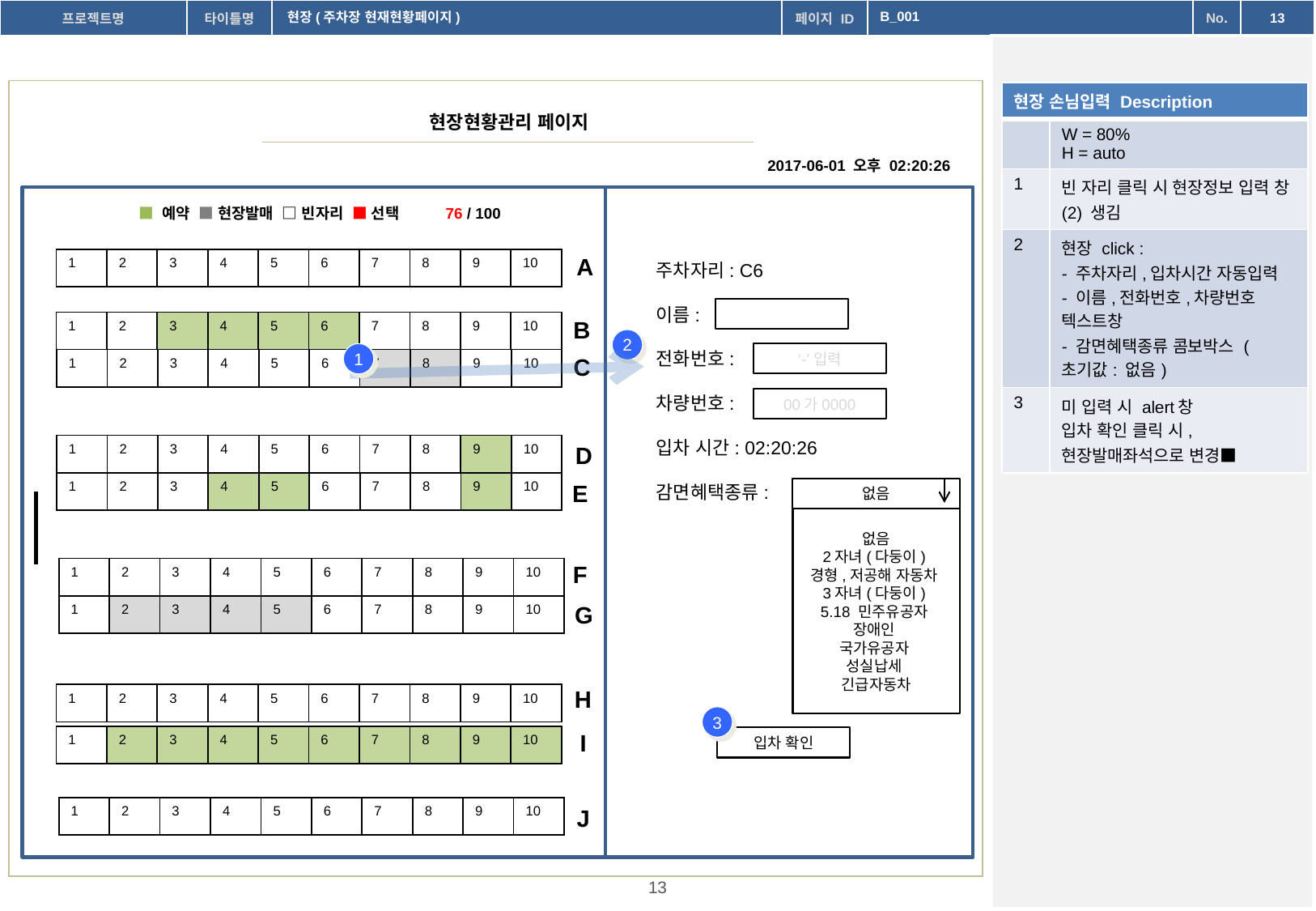

현장(주차장 현재현황페이지)

B_001

| 현장 손님입력 Description |  |
| --- | --- |
|  | W = 80% H = auto |
| 1 | 빈 자리 클릭 시 현장정보 입력 창(2) 생김 |
| 2 | 현장 click : - 주차자리,입차시간 자동입력 - 이름,전화번호,차량번호 텍스트창 - 감면혜택종류 콤보박스 (초기값: 없음) |
| 3 | 미 입력 시 alert창 입차 확인 클릭 시, 현장발매좌석으로 변경■ |
현장현황관리 페이지
2017-06-01 오후 02:20:26

■ 예약  ■ 현장발매  □ 빈자리  ■ 선택          76 / 100
A
| 1 | 2 | 3 | 4 | 5 | 6 | 7 | 8 | 9 | 10 |
| --- | --- | --- | --- | --- | --- | --- | --- | --- | --- |
주차자리: C6

이름:

전화번호:

차량번호:

입차 시간: 02:20:26

감면혜택종류:

B
| 1 | 2 | 3 | 4 | 5 | 6 | 7 | 8 | 9 | 10 |
| --- | --- | --- | --- | --- | --- | --- | --- | --- | --- |
2
‘-’입력
1
C
| 1 | 2 | 3 | 4 | 5 | 6 | 7 | 8 | 9 | 10 |
| --- | --- | --- | --- | --- | --- | --- | --- | --- | --- |
00가0000
D
| 1 | 2 | 3 | 4 | 5 | 6 | 7 | 8 | 9 | 10 |
| --- | --- | --- | --- | --- | --- | --- | --- | --- | --- |
| 1 | 2 | 3 | 4 | 5 | 6 | 7 | 8 | 9 | 10 |
| --- | --- | --- | --- | --- | --- | --- | --- | --- | --- |
E
없음
없음
2자녀(다둥이)
경형,저공해 자동차
3자녀(다둥이)
5.18 민주유공자
장애인
국가유공자
성실납세
긴급자동차
F
| 1 | 2 | 3 | 4 | 5 | 6 | 7 | 8 | 9 | 10 |
| --- | --- | --- | --- | --- | --- | --- | --- | --- | --- |
G
| 1 | 2 | 3 | 4 | 5 | 6 | 7 | 8 | 9 | 10 |
| --- | --- | --- | --- | --- | --- | --- | --- | --- | --- |
H
| 1 | 2 | 3 | 4 | 5 | 6 | 7 | 8 | 9 | 10 |
| --- | --- | --- | --- | --- | --- | --- | --- | --- | --- |
3
I
| 1 | 2 | 3 | 4 | 5 | 6 | 7 | 8 | 9 | 10 |
| --- | --- | --- | --- | --- | --- | --- | --- | --- | --- |
입차 확인
| 1 | 2 | 3 | 4 | 5 | 6 | 7 | 8 | 9 | 10 |
| --- | --- | --- | --- | --- | --- | --- | --- | --- | --- |
J